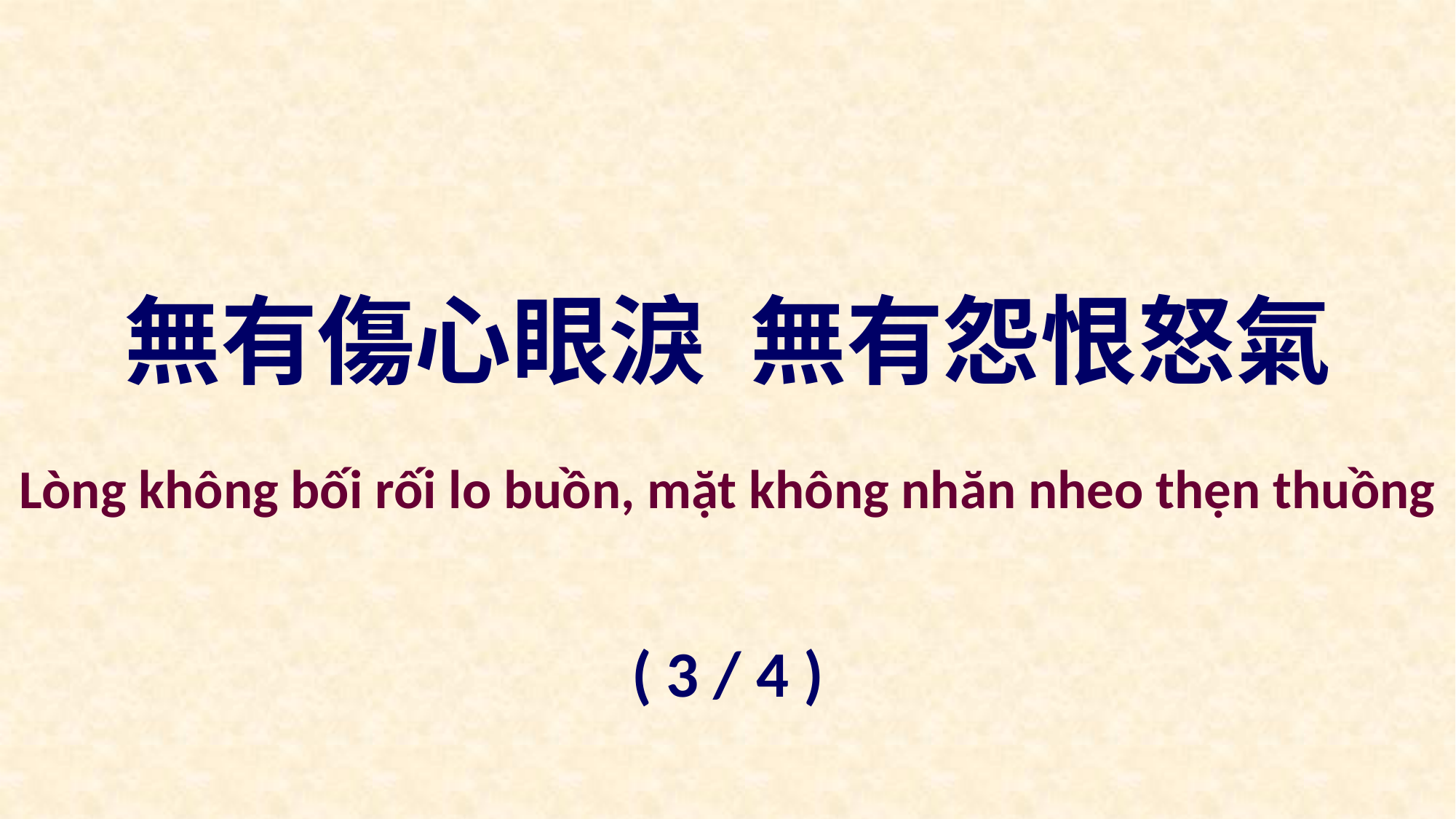

無有傷心眼淚  無有怨恨怒氣
Lòng không bối rối lo buồn, mặt không nhăn nheo thẹn thuồng
( 3 / 4 )